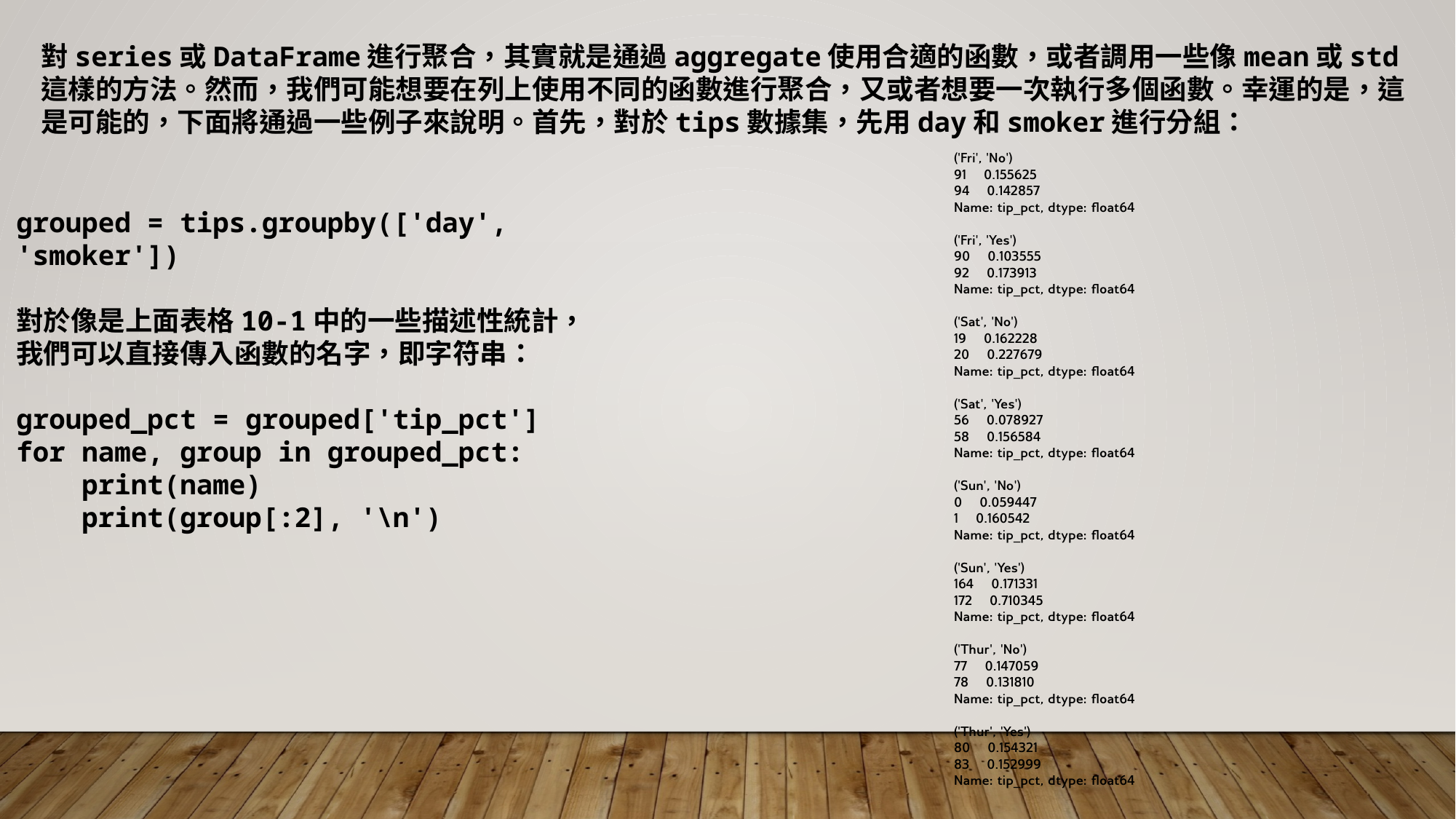

對series或DataFrame進行聚合，其實就是通過aggregate使用合適的函數，或者調用一些像mean或std這樣的方法。然而，我們可能想要在列上使用不同的函數進行聚合，又或者想要一次執行多個函數。幸運的是，這是可能的，下面將通過一些例子來說明。首先，對於tips數據集，先用day和smoker進行分組：
('Fri', 'No')
91    0.155625
94    0.142857
Name: tip_pct, dtype: float64

('Fri', 'Yes')
90    0.103555
92    0.173913
Name: tip_pct, dtype: float64

('Sat', 'No')
19    0.162228
20    0.227679
Name: tip_pct, dtype: float64

('Sat', 'Yes')
56    0.078927
58    0.156584
Name: tip_pct, dtype: float64

('Sun', 'No')
0    0.059447
1    0.160542
Name: tip_pct, dtype: float64

('Sun', 'Yes')
164    0.171331
172    0.710345
Name: tip_pct, dtype: float64

('Thur', 'No')
77    0.147059
78    0.131810
Name: tip_pct, dtype: float64

('Thur', 'Yes')
80    0.154321
83    0.152999
Name: tip_pct, dtype: float64
grouped = tips.groupby(['day', 'smoker'])

對於像是上面表格10-1中的一些描述性統計，
我們可以直接傳入函數的名字，即字符串：

grouped_pct = grouped['tip_pct']
for name, group in grouped_pct:
    print(name)
    print(group[:2], '\n')